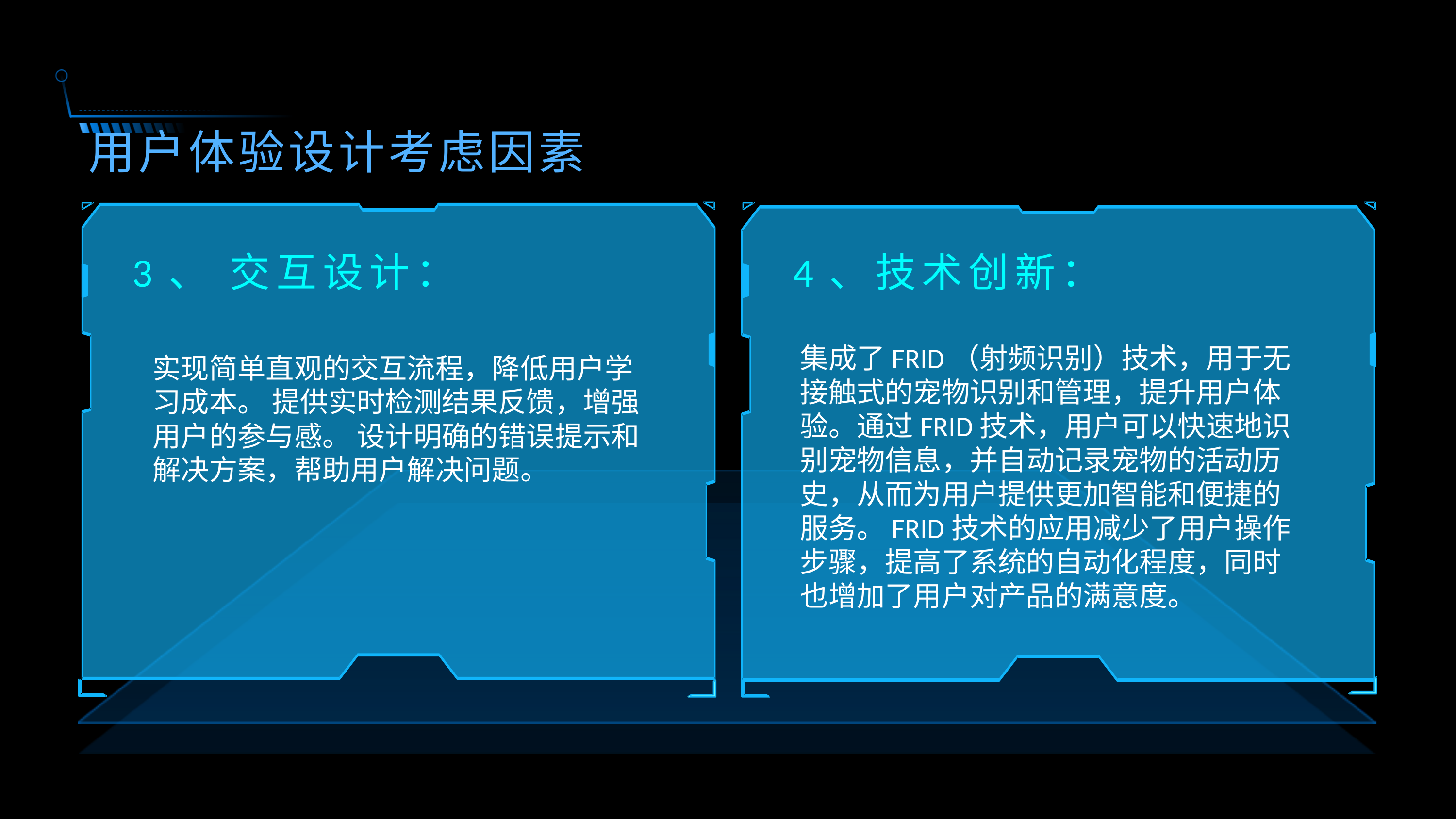

用户体验设计考虑因素

3、 交互设计：
4、技术创新：

集成了FRID（射频识别）技术，用于无接触式的宠物识别和管理，提升用户体验。通过FRID技术，用户可以快速地识别宠物信息，并自动记录宠物的活动历史，从而为用户提供更加智能和便捷的服务。FRID技术的应用减少了用户操作步骤，提高了系统的自动化程度，同时也增加了用户对产品的满意度。

实现简单直观的交互流程，降低用户学习成本。 提供实时检测结果反馈，增强用户的参与感。 设计明确的错误提示和解决方案，帮助用户解决问题。